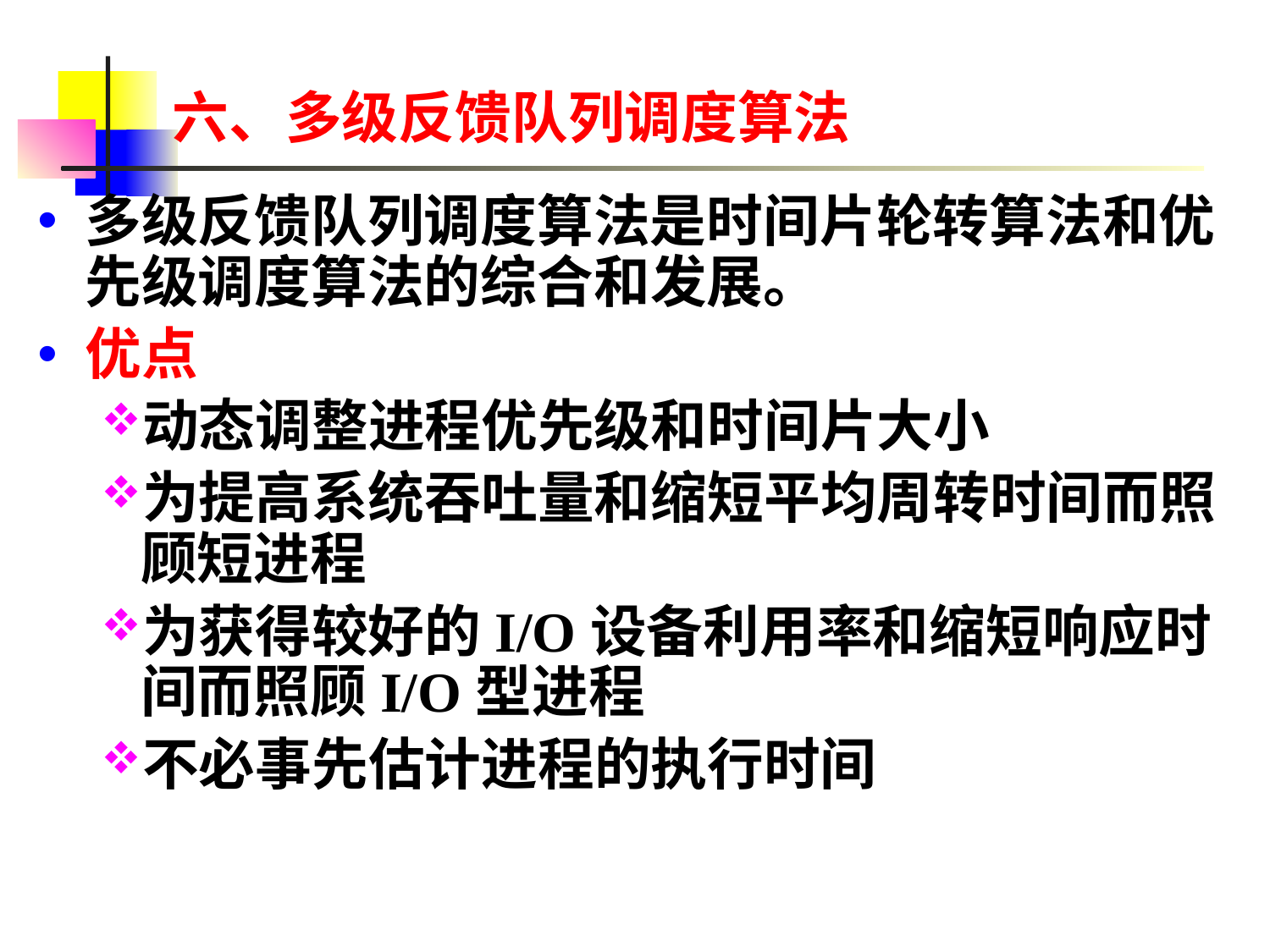

# 六、多级反馈队列调度算法
多级反馈队列调度算法是时间片轮转算法和优先级调度算法的综合和发展。
优点
动态调整进程优先级和时间片大小
为提高系统吞吐量和缩短平均周转时间而照顾短进程
为获得较好的I/O设备利用率和缩短响应时间而照顾I/O型进程
不必事先估计进程的执行时间